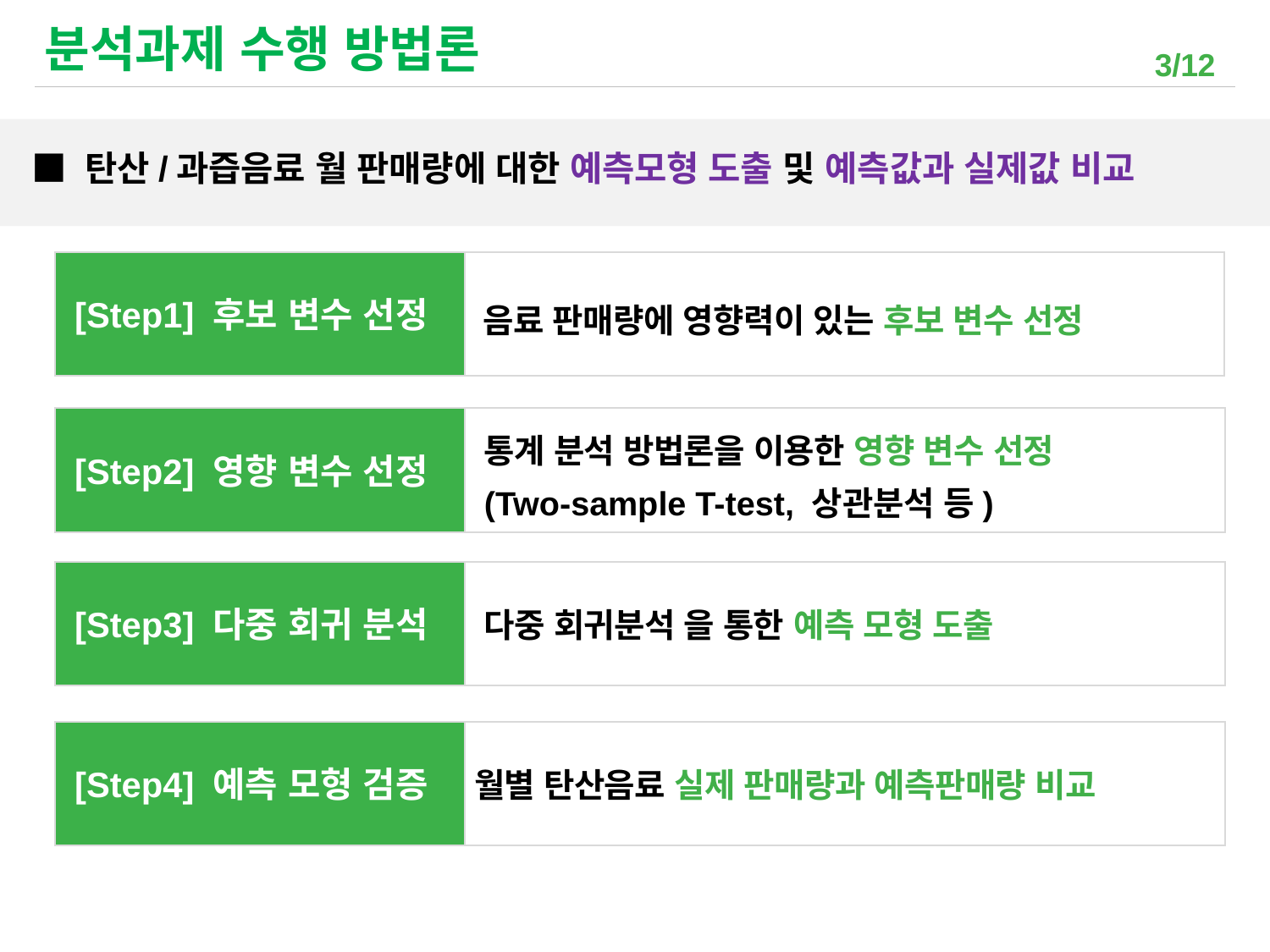

분석과제 수행 방법론

  ■ 탄산/과즙음료 월 판매량에 대한 예측모형 도출 및 예측값과 실제값 비교
 [Step1] 후보 변수 선정
               음료 판매량에 영향력이 있는 후보 변수 선정
 [Step2] 영향 변수 선정
               통계 분석 방법론을 이용한 영향 변수 선정
                 (Two-sample T-test, 상관분석 등)
 [Step3] 다중 회귀 분석
               다중 회귀분석 을 통한 예측 모형 도출
 [Step4] 예측 모형 검증
               월별 탄산음료 실제 판매량과 예측판매량 비교